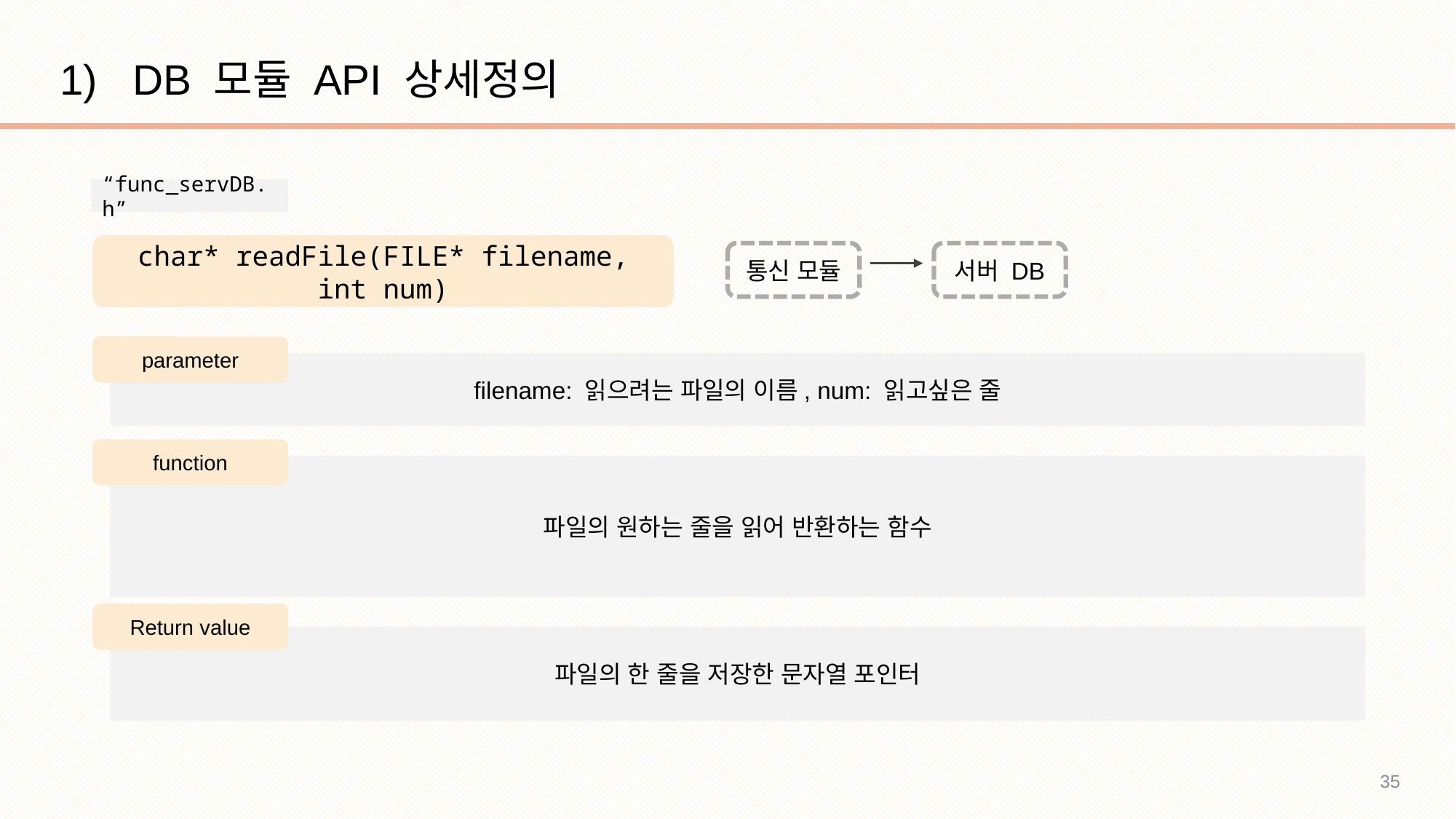

# DB 모듈 API 상세정의
“func_servDB.h”
char* readFile(FILE* filename, int num)
통신 모듈
서버 DB
parameter
filename: 읽으려는 파일의 이름, num: 읽고싶은 줄
function
파일의 원하는 줄을 읽어 반환하는 함수
Return value
파일의 한 줄을 저장한 문자열 포인터
35